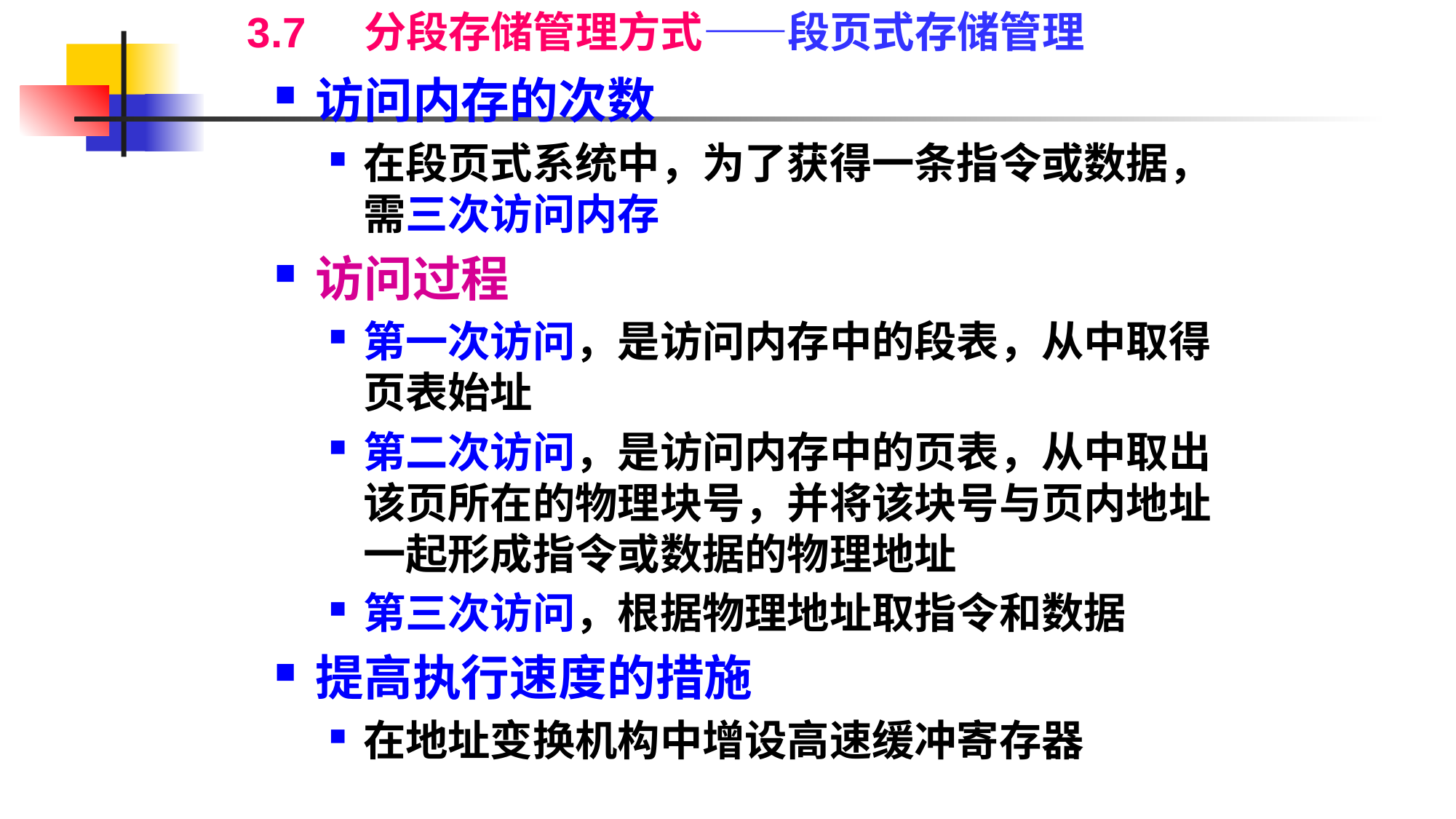

3.7    分段存储管理方式——段页式存储管理
访问内存的次数
在段页式系统中，为了获得一条指令或数据，需三次访问内存
访问过程
第一次访问，是访问内存中的段表，从中取得页表始址
第二次访问，是访问内存中的页表，从中取出该页所在的物理块号，并将该块号与页内地址一起形成指令或数据的物理地址
第三次访问，根据物理地址取指令和数据
提高执行速度的措施
在地址变换机构中增设高速缓冲寄存器